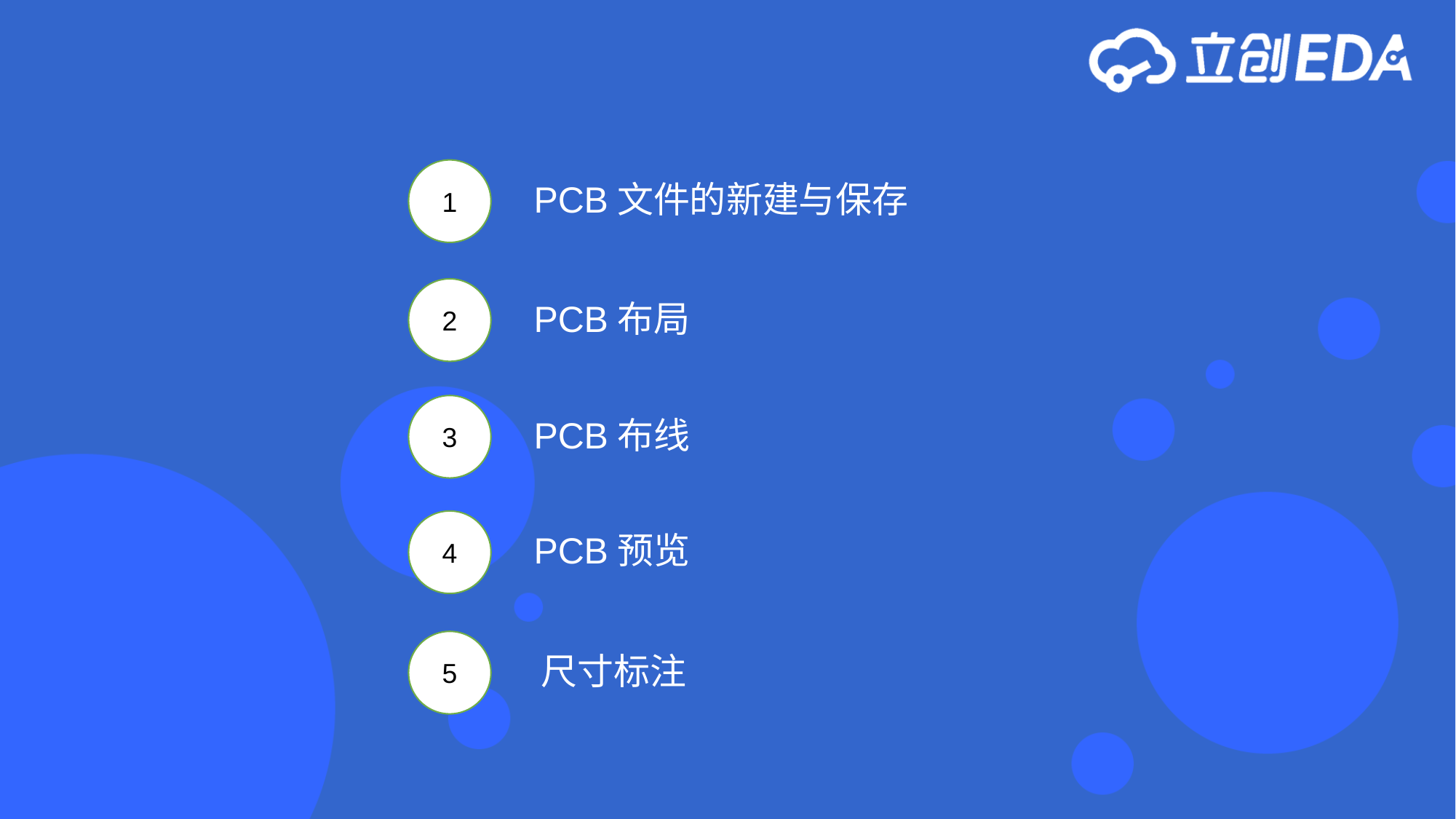

1
PCB文件的新建与保存
2
PCB布局
3
PCB布线
4
PCB预览
5
尺寸标注